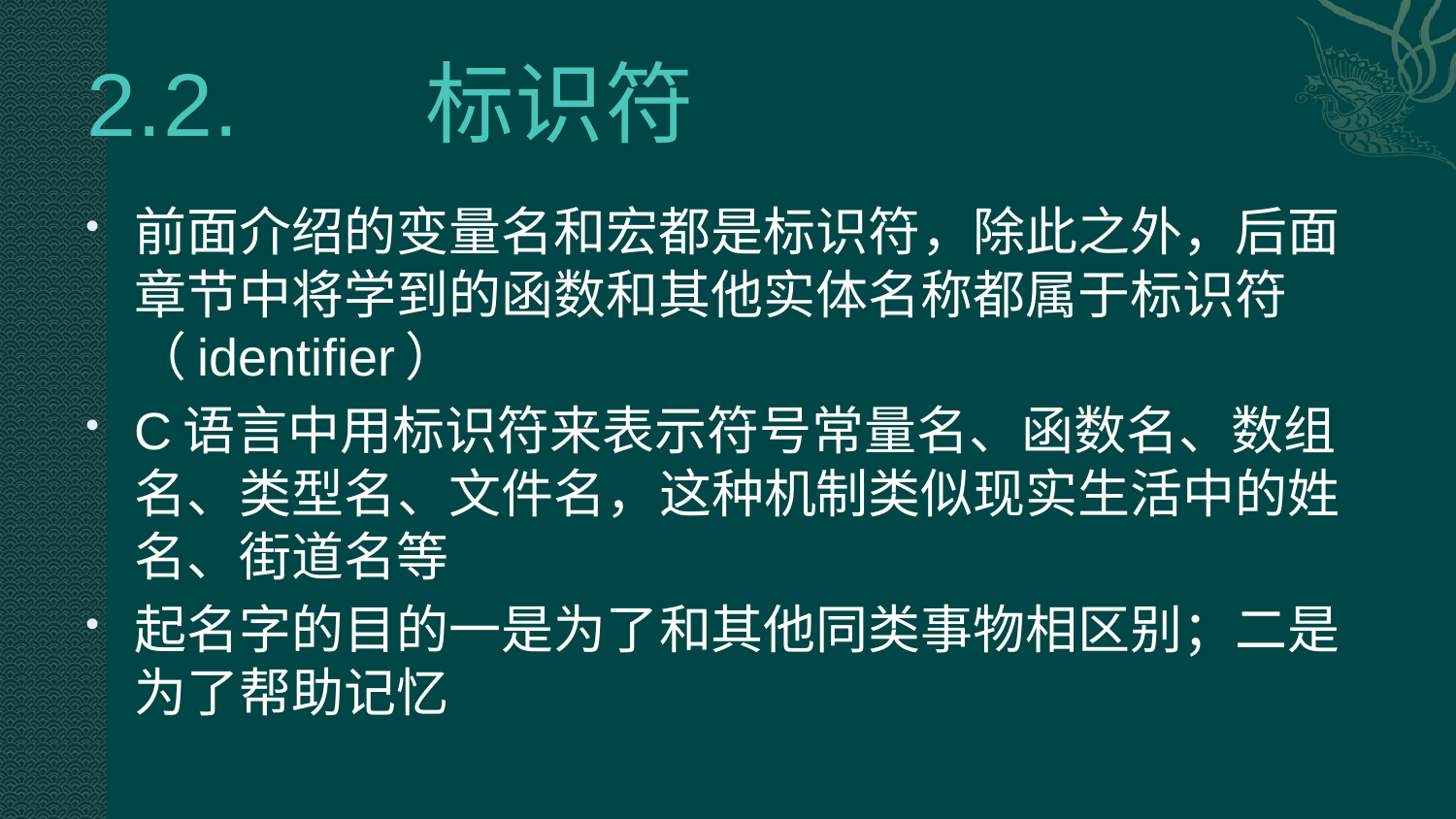

# 2.2.	 标识符
前面介绍的变量名和宏都是标识符，除此之外，后面章节中将学到的函数和其他实体名称都属于标识符（identifier）
C语言中用标识符来表示符号常量名、函数名、数组名、类型名、文件名，这种机制类似现实生活中的姓名、街道名等
起名字的目的一是为了和其他同类事物相区别；二是为了帮助记忆